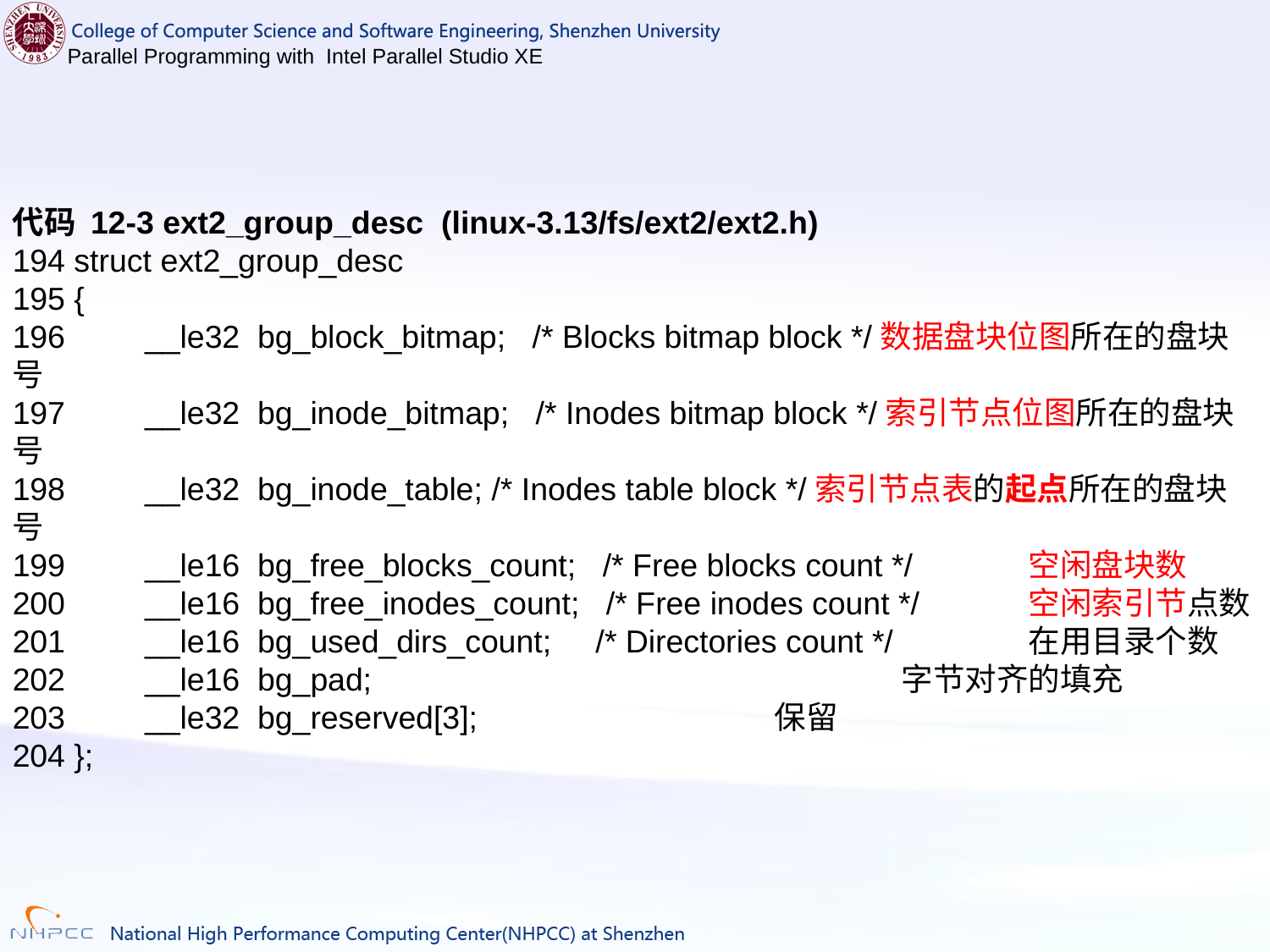

代码 12‑3 ext2_group_desc  (linux-3.13/fs/ext2/ext2.h)
194 struct ext2_group_desc
195 {
196         __le32  bg_block_bitmap;   /* Blocks bitmap block */数据盘块位图所在的盘块号
197         __le32  bg_inode_bitmap;   /* Inodes bitmap block */索引节点位图所在的盘块号
198         __le32  bg_inode_table; /* Inodes table block */索引节点表的起点所在的盘块号
199         __le16  bg_free_blocks_count;   /* Free blocks count */ 	空闲盘块数
200         __le16  bg_free_inodes_count;   /* Free inodes count */ 	空闲索引节点数
201         __le16  bg_used_dirs_count;     /* Directories count */ 	在用目录个数
202         __le16  bg_pad; 					字节对齐的填充
203         __le32  bg_reserved[3]; 			保留
204 };